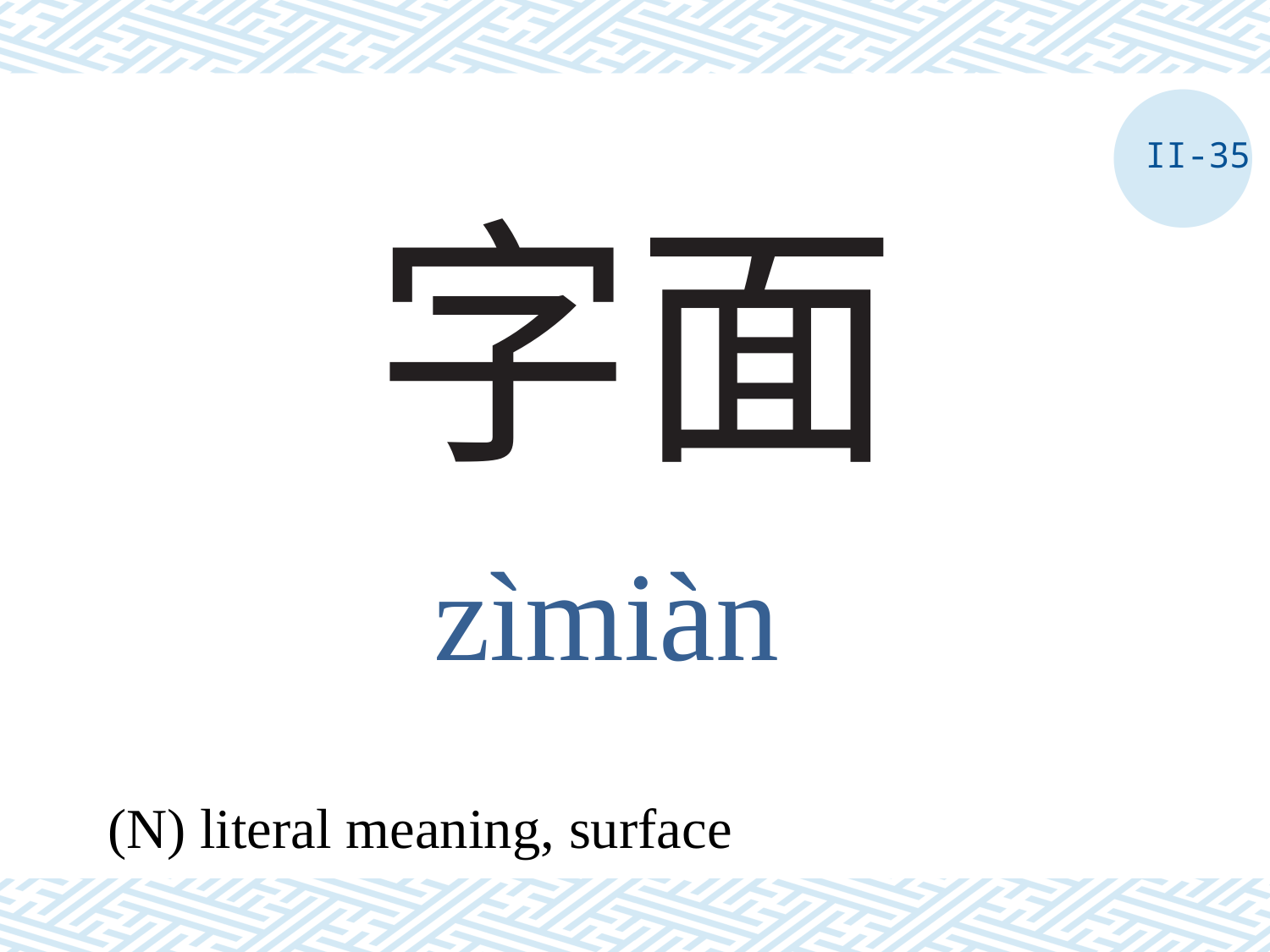

II-35

# 字面
zìmiàn
(N) literal meaning, surface